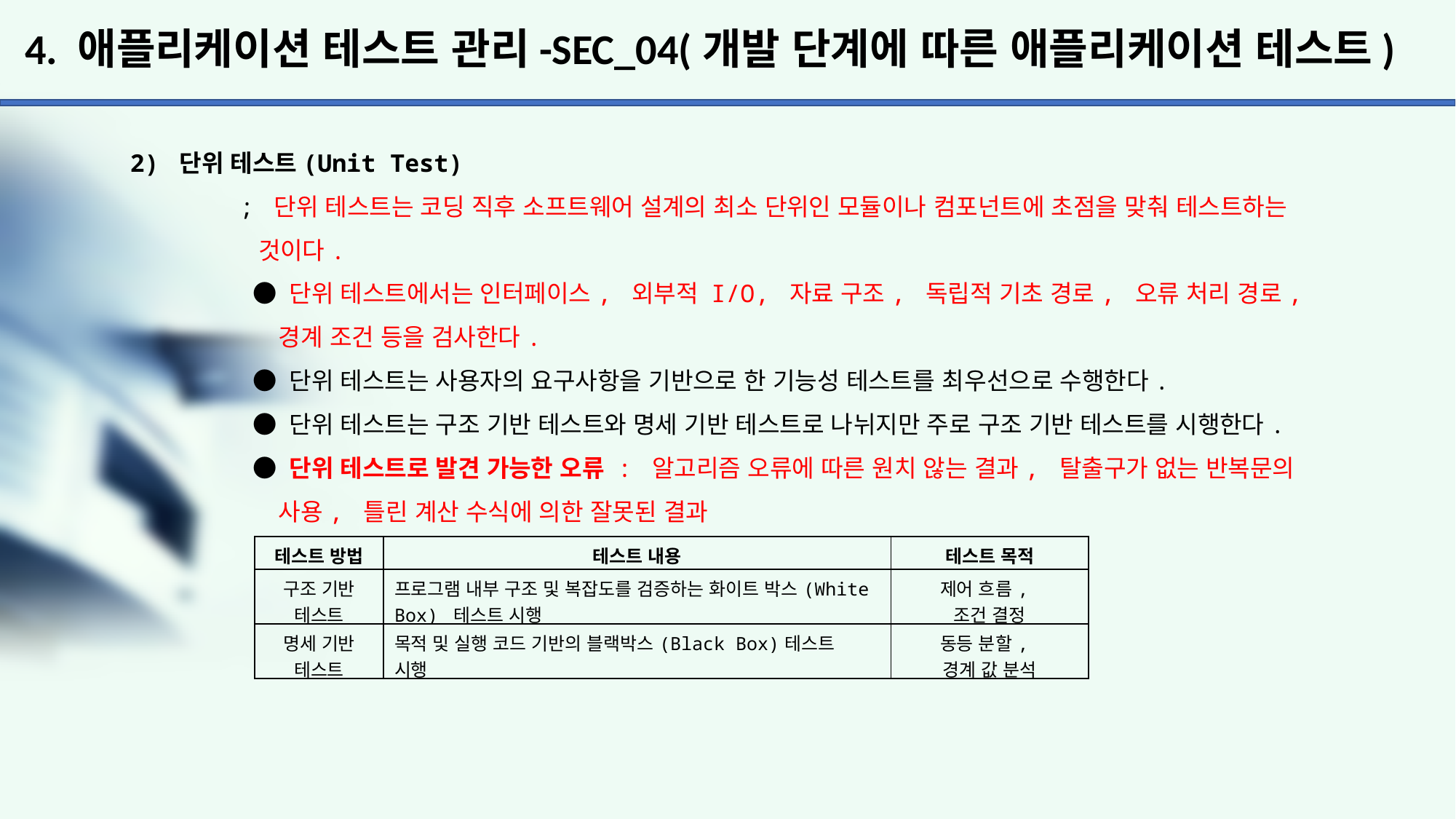

# 4. 애플리케이션 테스트 관리-SEC_04(개발 단계에 따른 애플리케이션 테스트)
2) 단위 테스트(Unit Test)
	; 단위 테스트는 코딩 직후 소프트웨어 설계의 최소 단위인 모듈이나 컴포넌트에 초점을 맞춰 테스트하는
	  것이다.
	  ● 단위 테스트에서는 인터페이스, 외부적 I/O, 자료 구조, 독립적 기초 경로, 오류 처리 경로,
	     경계 조건 등을 검사한다.
	  ● 단위 테스트는 사용자의 요구사항을 기반으로 한 기능성 테스트를 최우선으로 수행한다.
	  ● 단위 테스트는 구조 기반 테스트와 명세 기반 테스트로 나뉘지만 주로 구조 기반 테스트를 시행한다.
	  ● 단위 테스트로 발견 가능한 오류 : 알고리즘 오류에 따른 원치 않는 결과, 탈출구가 없는 반복문의
	     사용, 틀린 계산 수식에 의한 잘못된 결과
| 테스트 방법 | 테스트 내용 | 테스트 목적 |
| --- | --- | --- |
| 구조 기반 테스트 | 프로그램 내부 구조 및 복잡도를 검증하는 화이트 박스(White Box) 테스트 시행 | 제어 흐름, 조건 결정 |
| 명세 기반 테스트 | 목적 및 실행 코드 기반의 블랙박스(Black Box)테스트 시행 | 동등 분할, 경계 값 분석 |